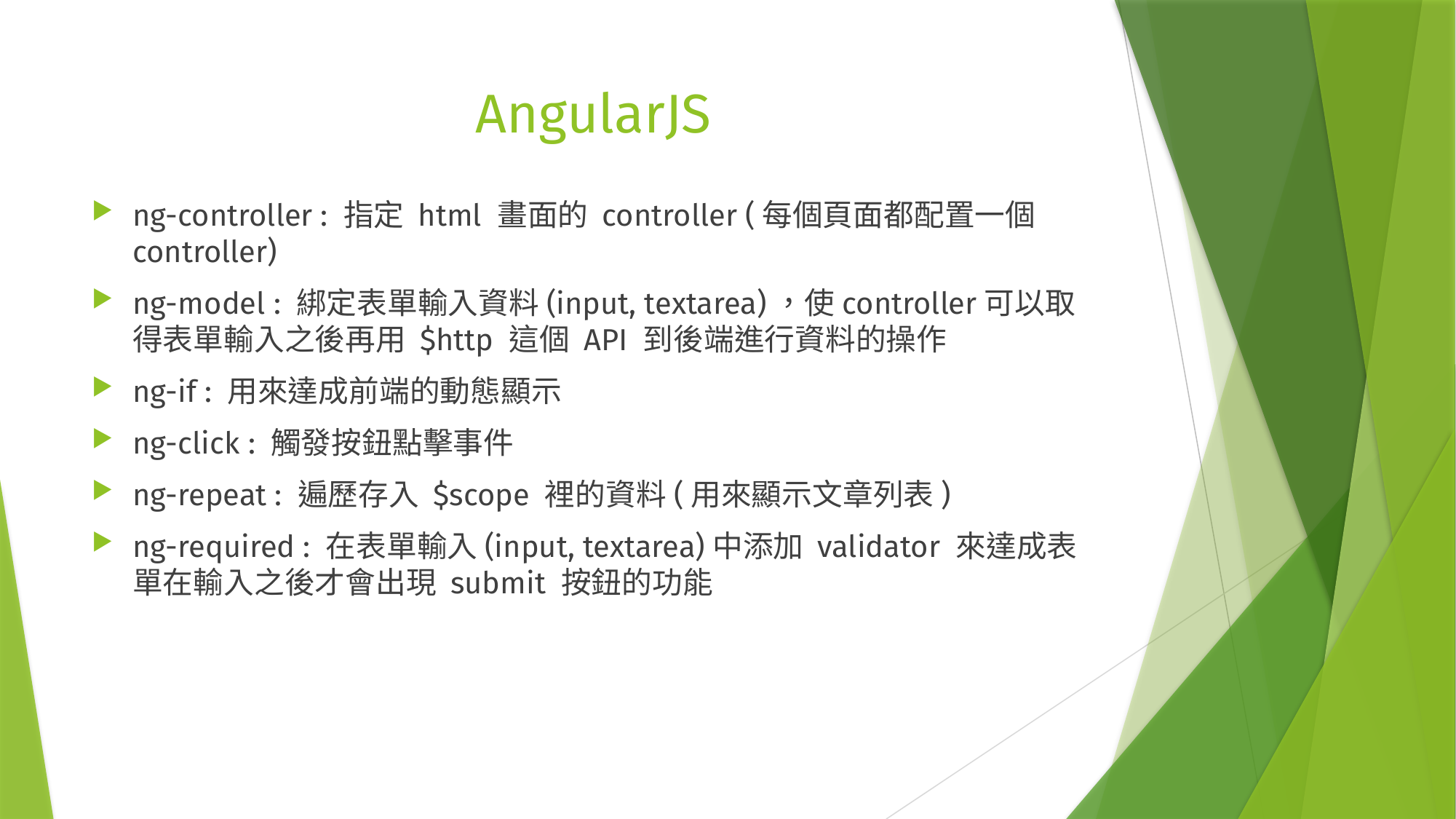

# AngularJS
ng-controller : 指定 html 畫面的 controller (每個頁面都配置一個 controller)
ng-model : 綁定表單輸入資料(input, textarea)，使controller可以取得表單輸入之後再用 $http 這個 API 到後端進行資料的操作
ng-if : 用來達成前端的動態顯示
ng-click : 觸發按鈕點擊事件
ng-repeat : 遍歷存入 $scope 裡的資料(用來顯示文章列表)
ng-required : 在表單輸入(input, textarea)中添加 validator 來達成表單在輸入之後才會出現 submit 按鈕的功能